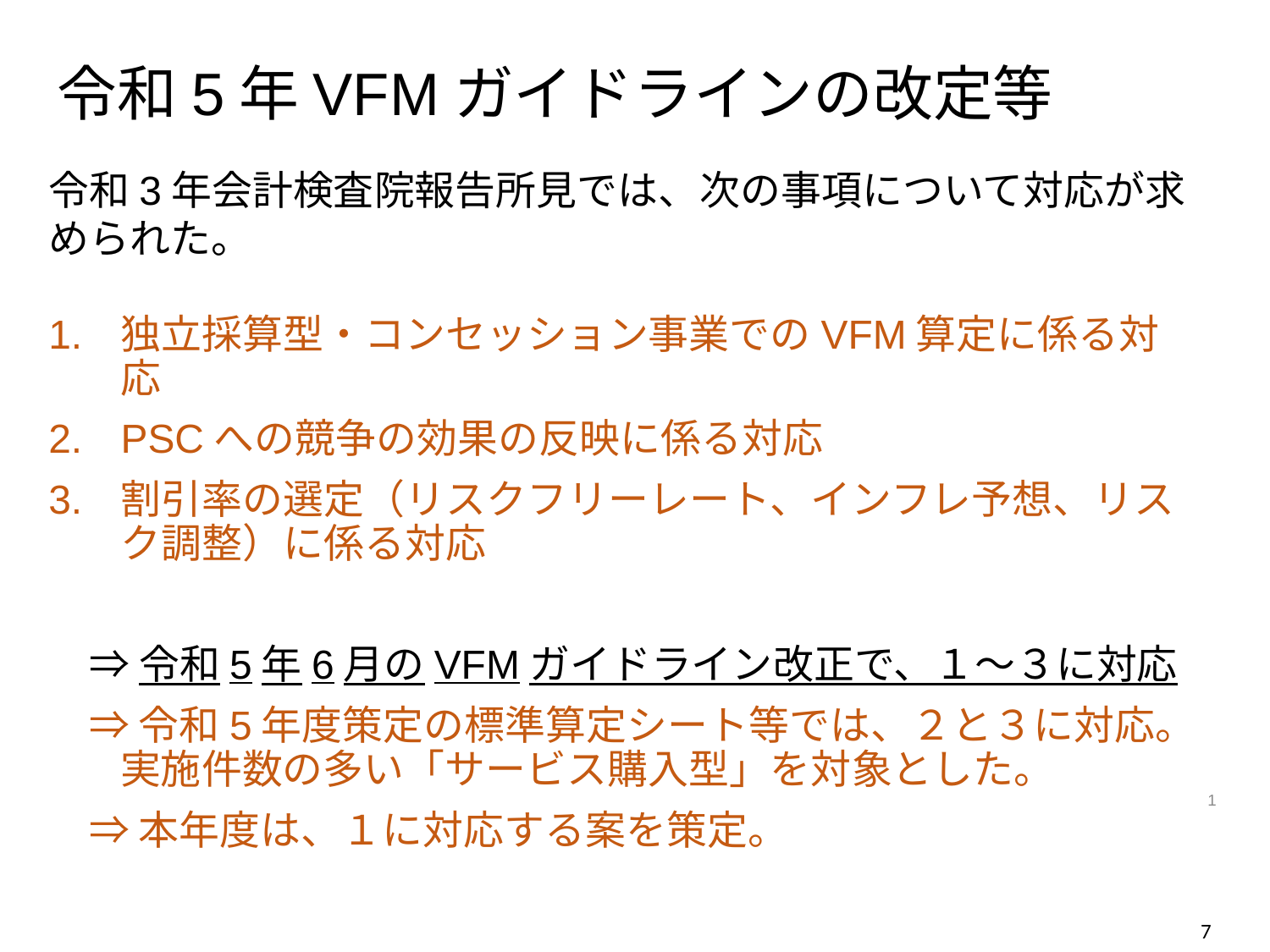

# 令和5年VFMガイドラインの改定等
令和3年会計検査院報告所見では、次の事項について対応が求められた。

独立採算型・コンセッション事業でのVFM算定に係る対応
PSCへの競争の効果の反映に係る対応
割引率の選定（リスクフリーレート、インフレ予想、リスク調整）に係る対応

　⇒ 令和5年6月のVFMガイドライン改正で、１～３に対応
　⇒ 令和5年度策定の標準算定シート等では、２と３に対応。実施件数の多い「サービス購入型」を対象とした。
　⇒ 本年度は、１に対応する案を策定。
1
7